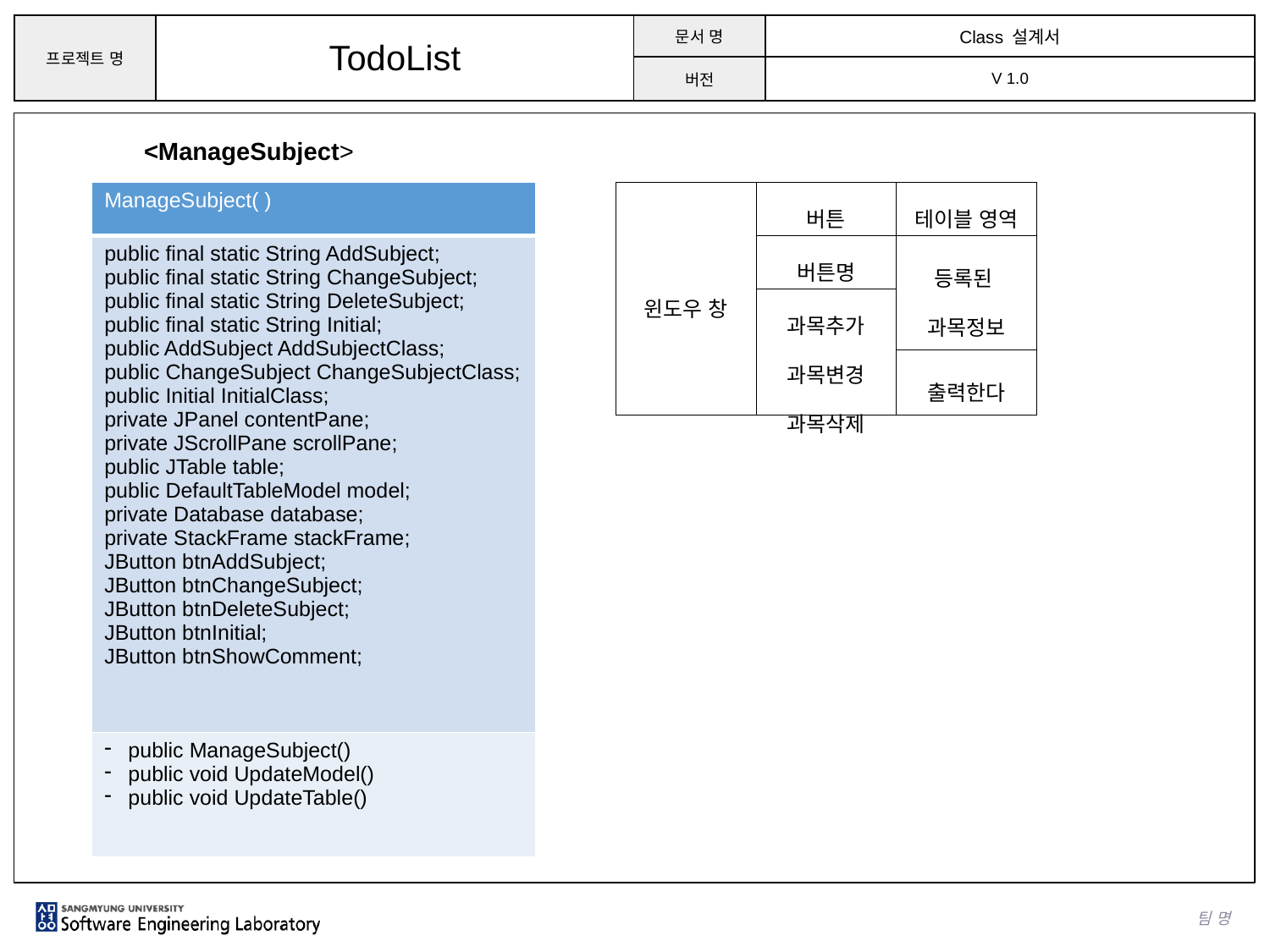

<ManageSubject>
| ManageSubject( ) |
| --- |
| public final static String AddSubject; public final static String ChangeSubject; public final static String DeleteSubject; public final static String Initial; public AddSubject AddSubjectClass; public ChangeSubject ChangeSubjectClass; public Initial InitialClass; private JPanel contentPane; private JScrollPane scrollPane; public JTable table; public DefaultTableModel model; private Database database; private StackFrame stackFrame; JButton btnAddSubject; JButton btnChangeSubject; JButton btnDeleteSubject; JButton btnInitial; JButton btnShowComment; |
| public ManageSubject() public void UpdateModel() public void UpdateTable() |
| 윈도우 창 | 버튼 | 테이블 영역 |
| --- | --- | --- |
|  | 버튼명 | 등록된 과목정보 |
|  | 과목추가 과목변경 과목삭제 |  |
|  |  | 출력한다 |
팀 명